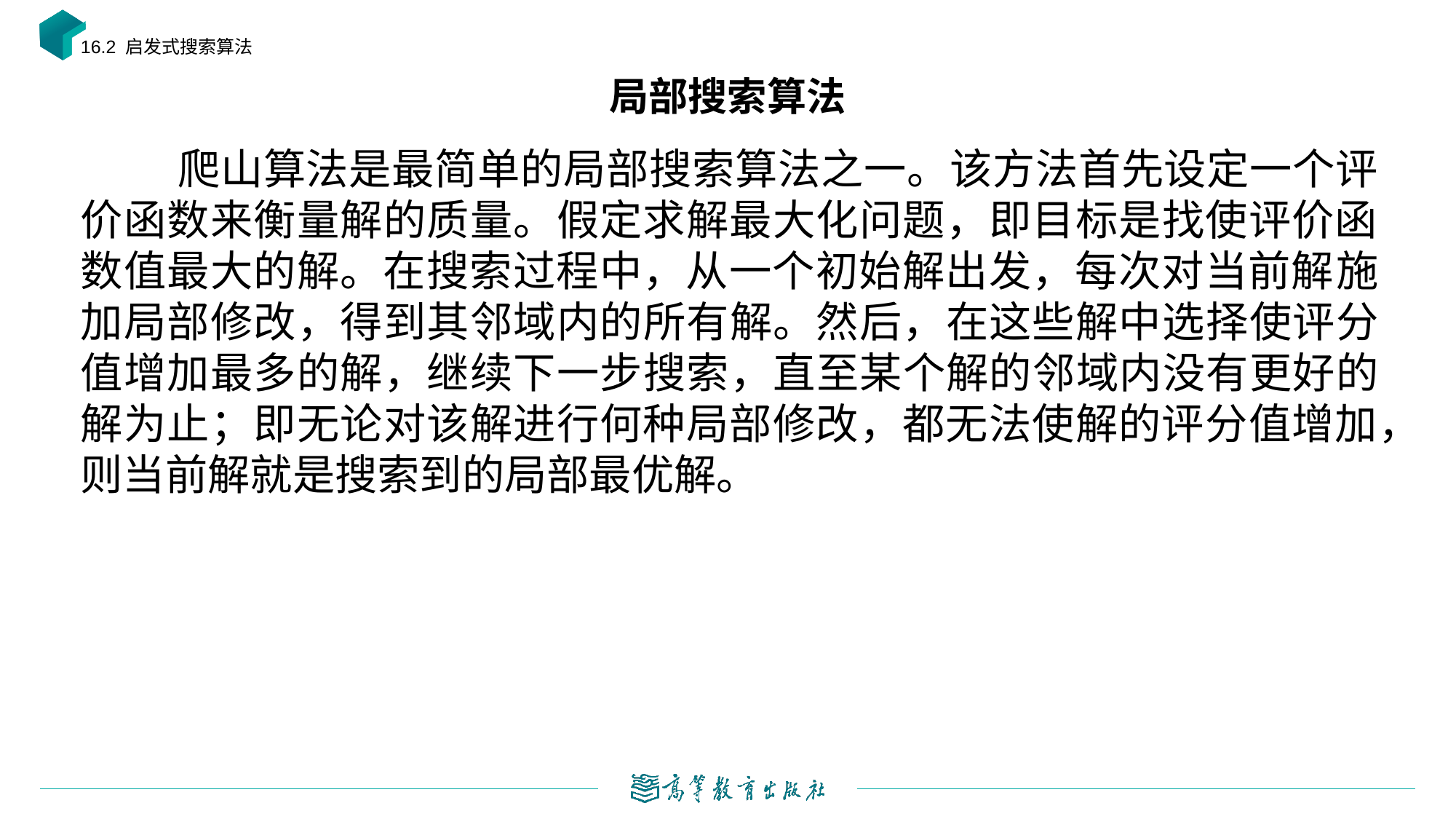

16.2 启发式搜索算法
# 局部搜索算法
     爬山算法是最简单的局部搜索算法之一。该方法首先设定一个评价函数来衡量解的质量。假定求解最大化问题，即目标是找使评价函数值最大的解。在搜索过程中，从一个初始解出发，每次对当前解施加局部修改，得到其邻域内的所有解。然后，在这些解中选择使评分值增加最多的解，继续下一步搜索，直至某个解的邻域内没有更好的解为止；即无论对该解进行何种局部修改，都无法使解的评分值增加，则当前解就是搜索到的局部最优解。